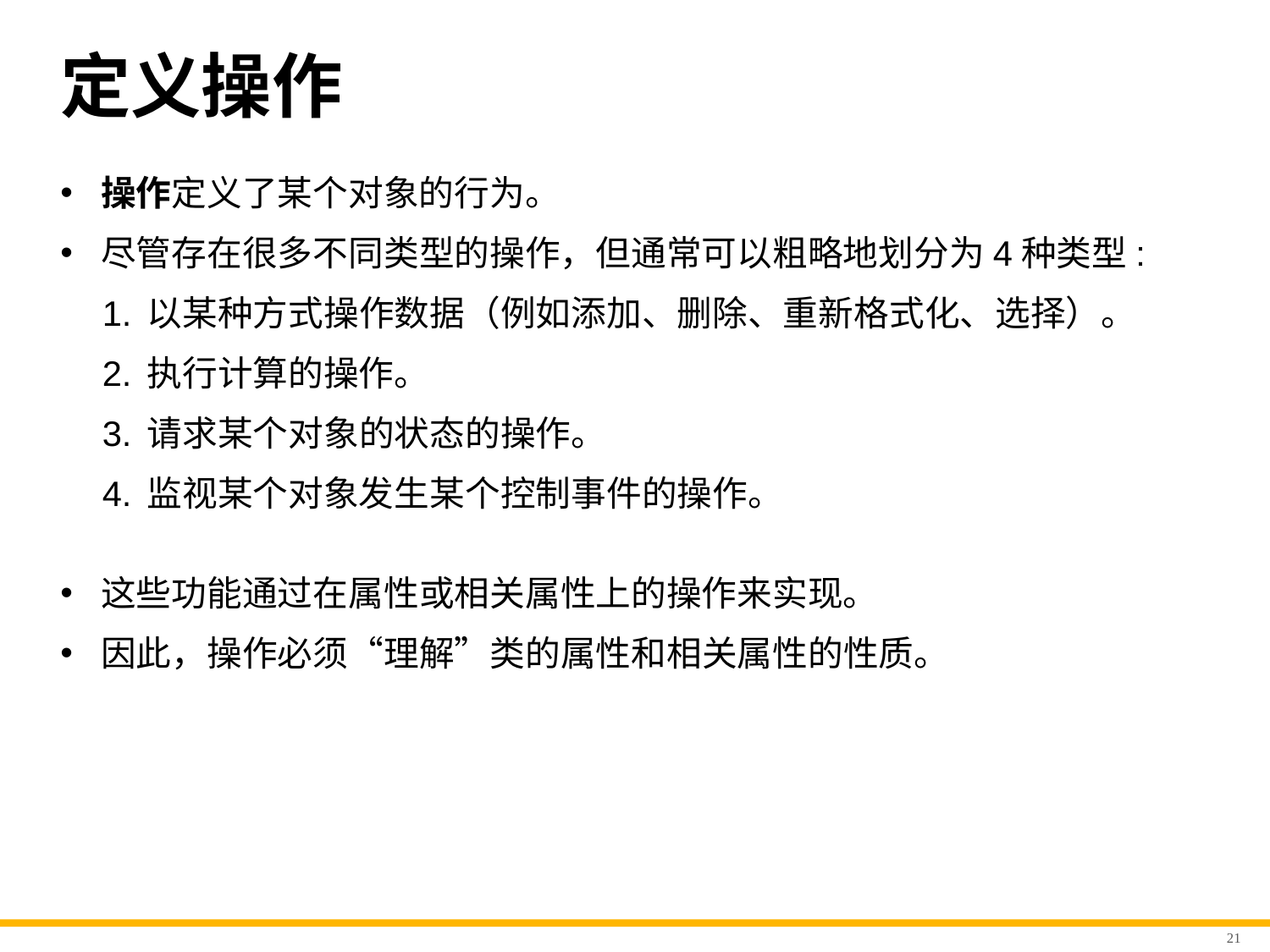

# 定义操作
操作定义了某个对象的行为。
尽管存在很多不同类型的操作，但通常可以粗略地划分为4种类型:
以某种方式操作数据（例如添加、删除、重新格式化、选择）。
执行计算的操作。
请求某个对象的状态的操作。
监视某个对象发生某个控制事件的操作。
这些功能通过在属性或相关属性上的操作来实现。
因此，操作必须“理解”类的属性和相关属性的性质。
21